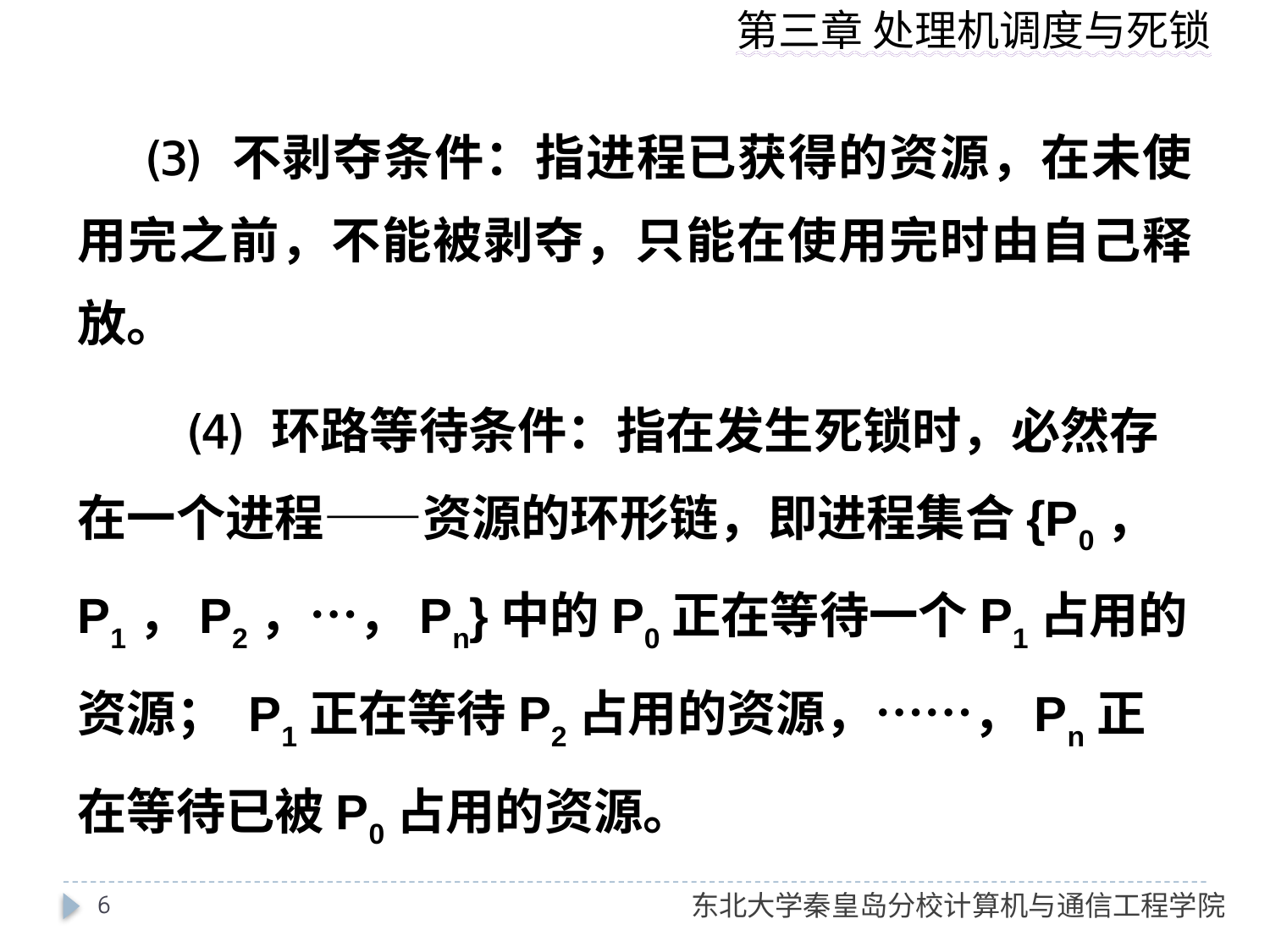

(3) 不剥夺条件：指进程已获得的资源，在未使用完之前，不能被剥夺，只能在使用完时由自己释放。
　　(4) 环路等待条件：指在发生死锁时，必然存在一个进程——资源的环形链，即进程集合{P0，P1，P2，…，Pn}中的P0正在等待一个P1占用的资源； P1正在等待P2占用的资源，……，Pn正在等待已被P0占用的资源。

6